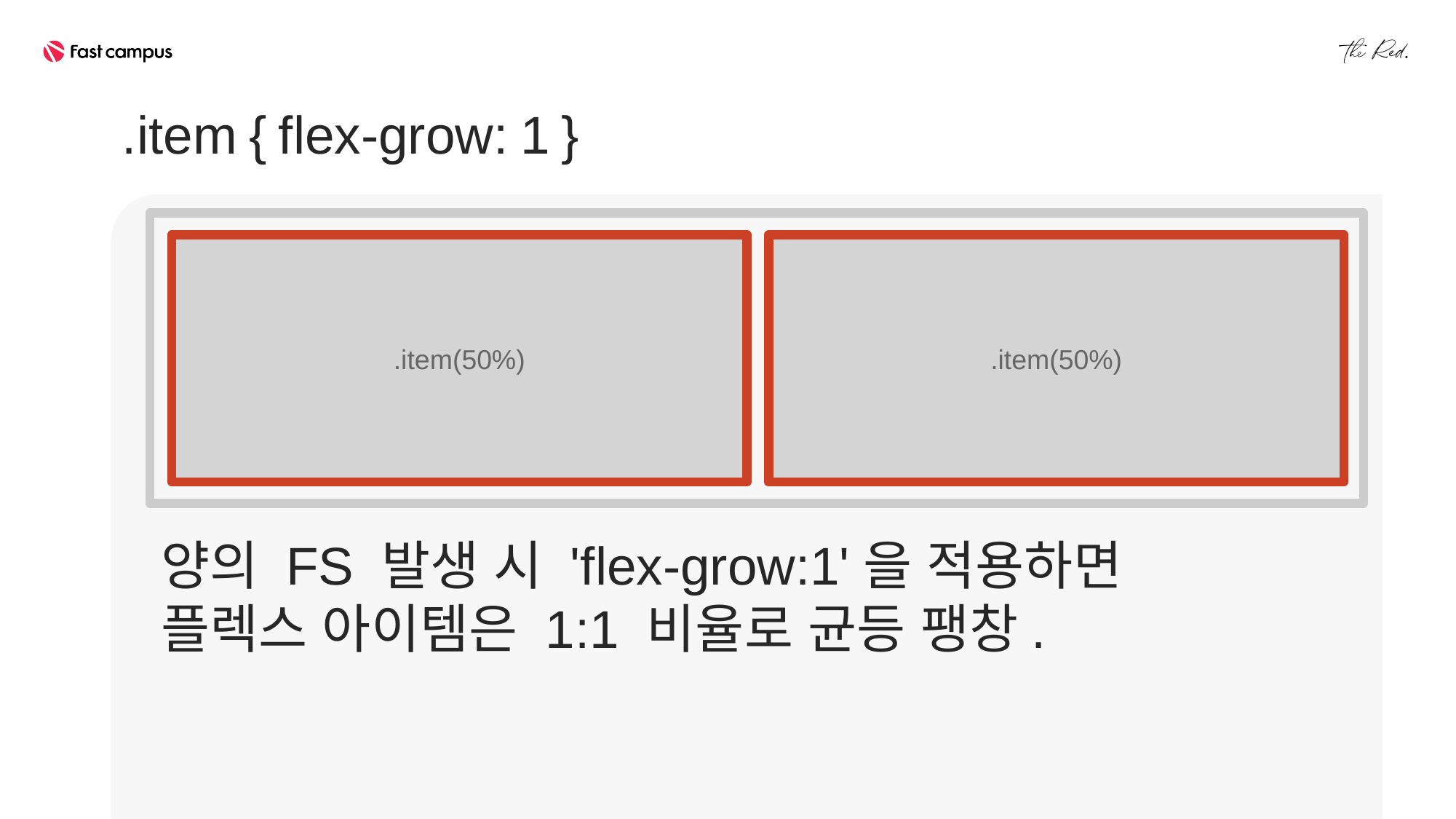

.item { flex-grow: 1 }

.item(50%)
.item(50%)
양의 FS 발생 시 'flex-grow:1'을 적용하면
플렉스 아이템은 1:1 비율로 균등 팽창.